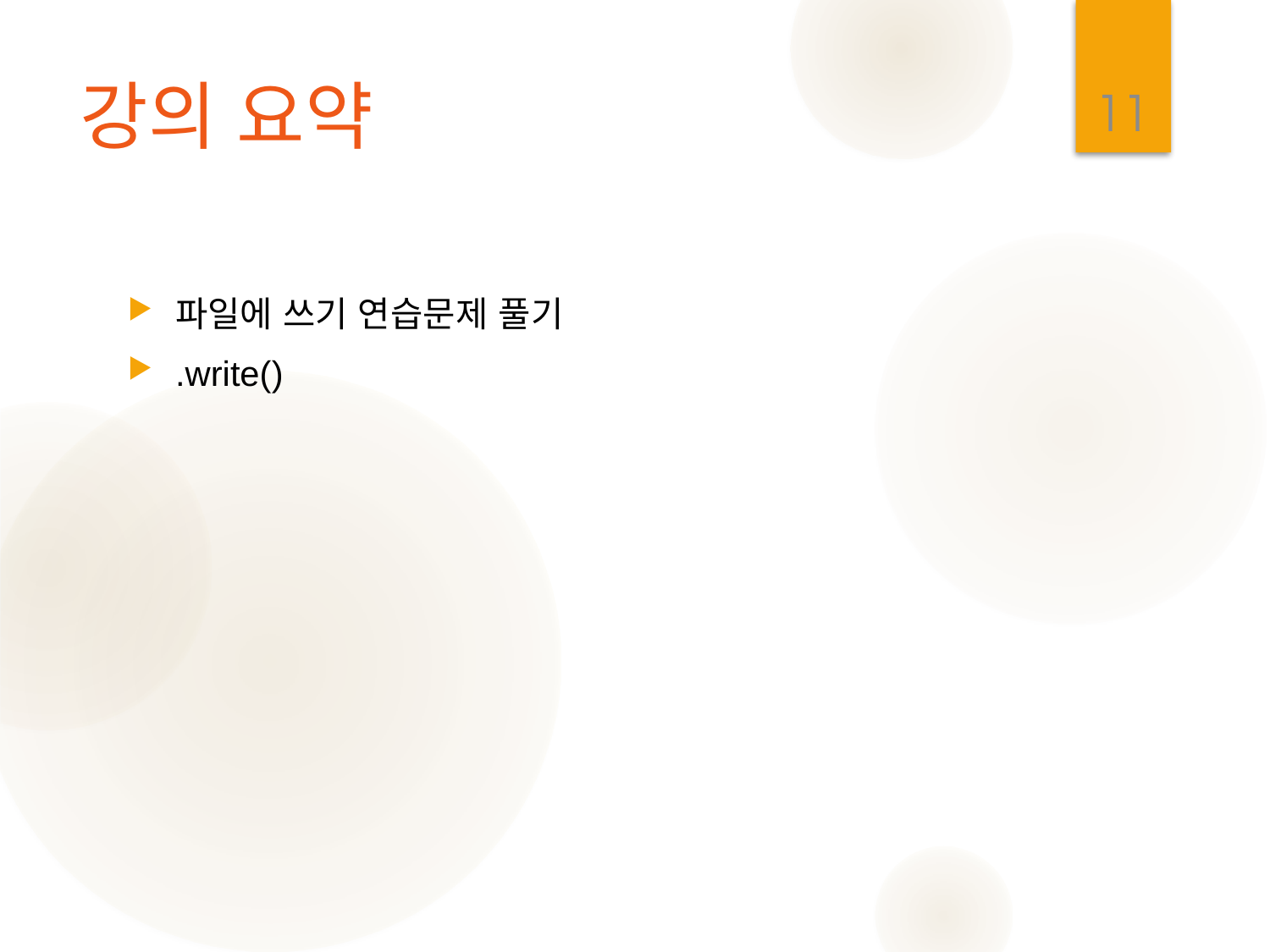

11
# 강의 요약
파일에 쓰기 연습문제 풀기
.write()